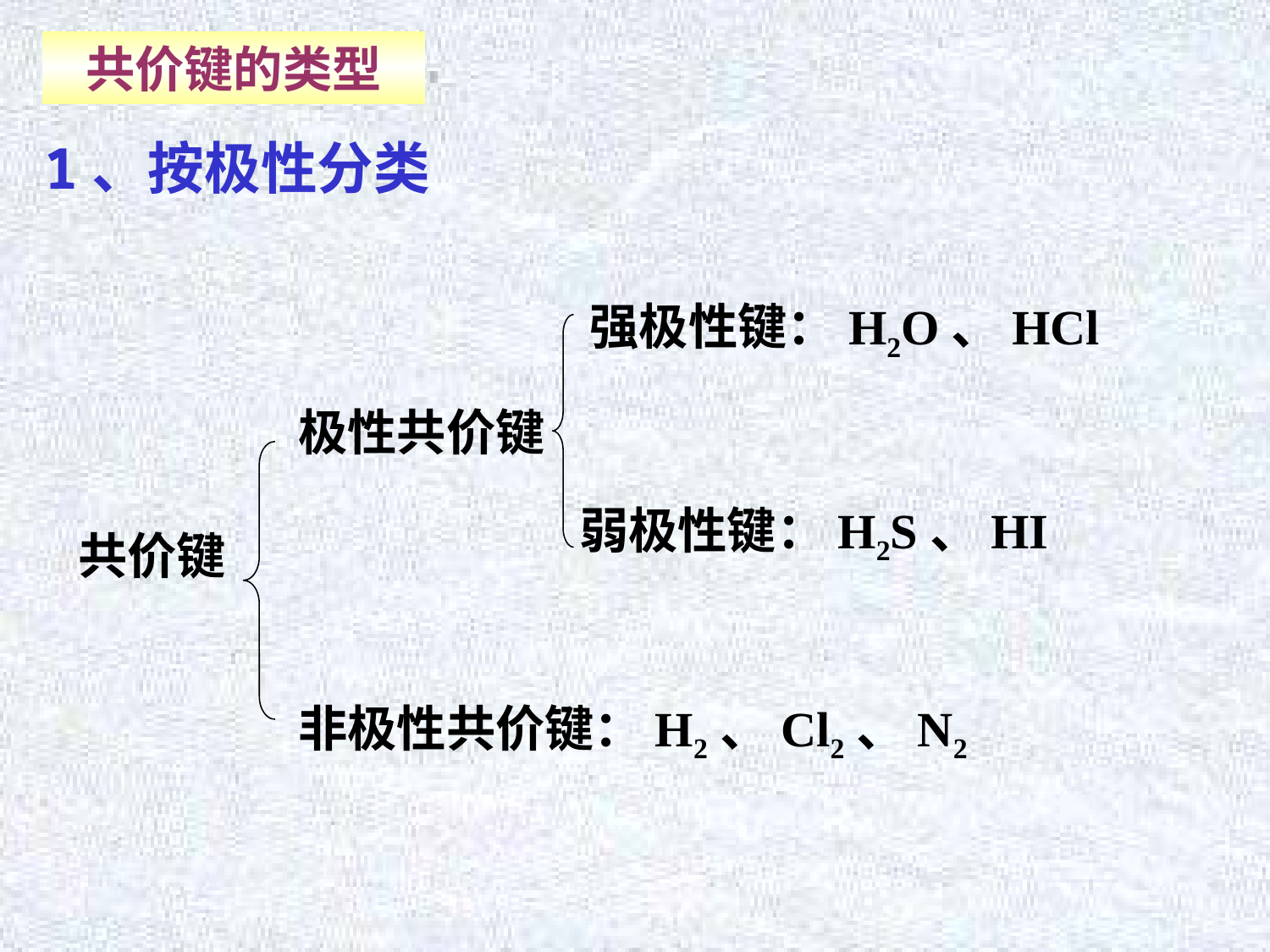

共价键的类型
1、按极性分类
强极性键：H2O、HCl

极性共价键

非极性共价键：H2、Cl2、N2

弱极性键：H2S、HI
共价键